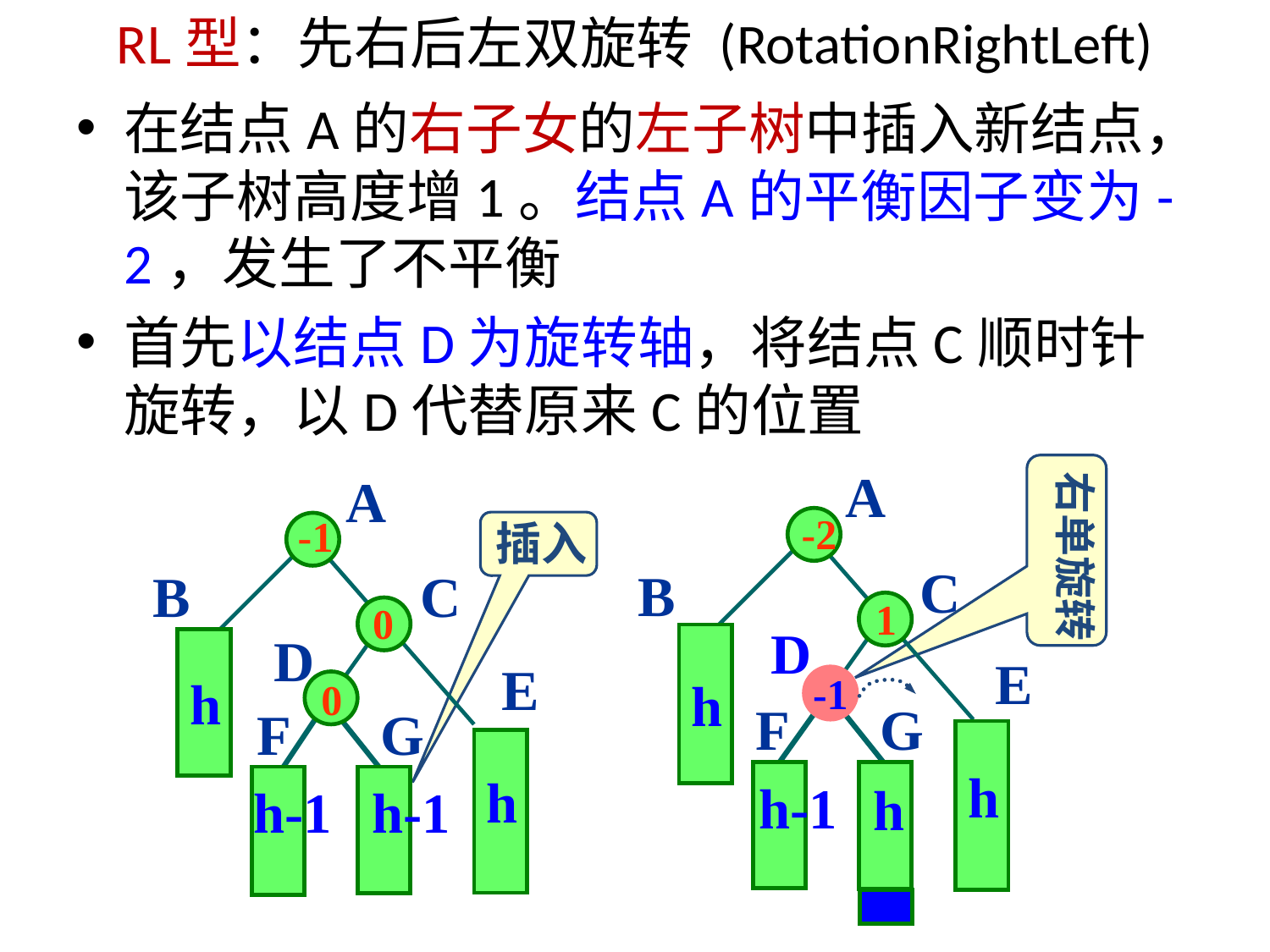

# RL型：先右后左双旋转 (RotationRightLeft)
在结点A的右子女的左子树中插入新结点，该子树高度增1。结点A的平衡因子变为-2，发生了不平衡
首先以结点D为旋转轴，将结点C顺时针旋转，以D代替原来C的位置
A
-2

h

h

h-1
h

C
B
1
D
E
-1
F
G

右单旋转
A
-1

h

h

h-1
h-1
B
C
0
D
E
0
F
G
插入